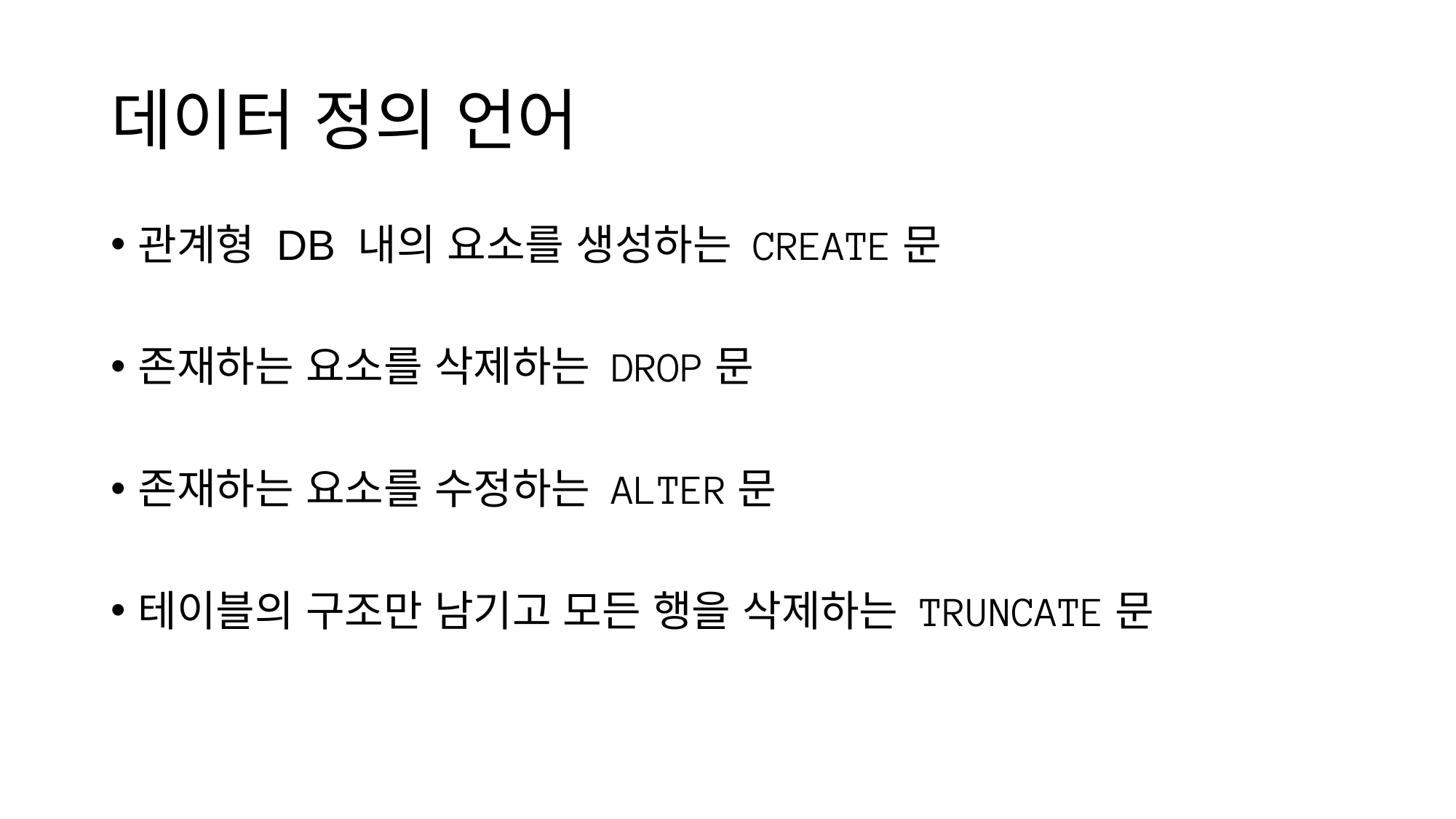

# 데이터 정의 언어
관계형 DB 내의 요소를 생성하는 CREATE문

존재하는 요소를 삭제하는 DROP문

존재하는 요소를 수정하는 ALTER문

테이블의 구조만 남기고 모든 행을 삭제하는 TRUNCATE문